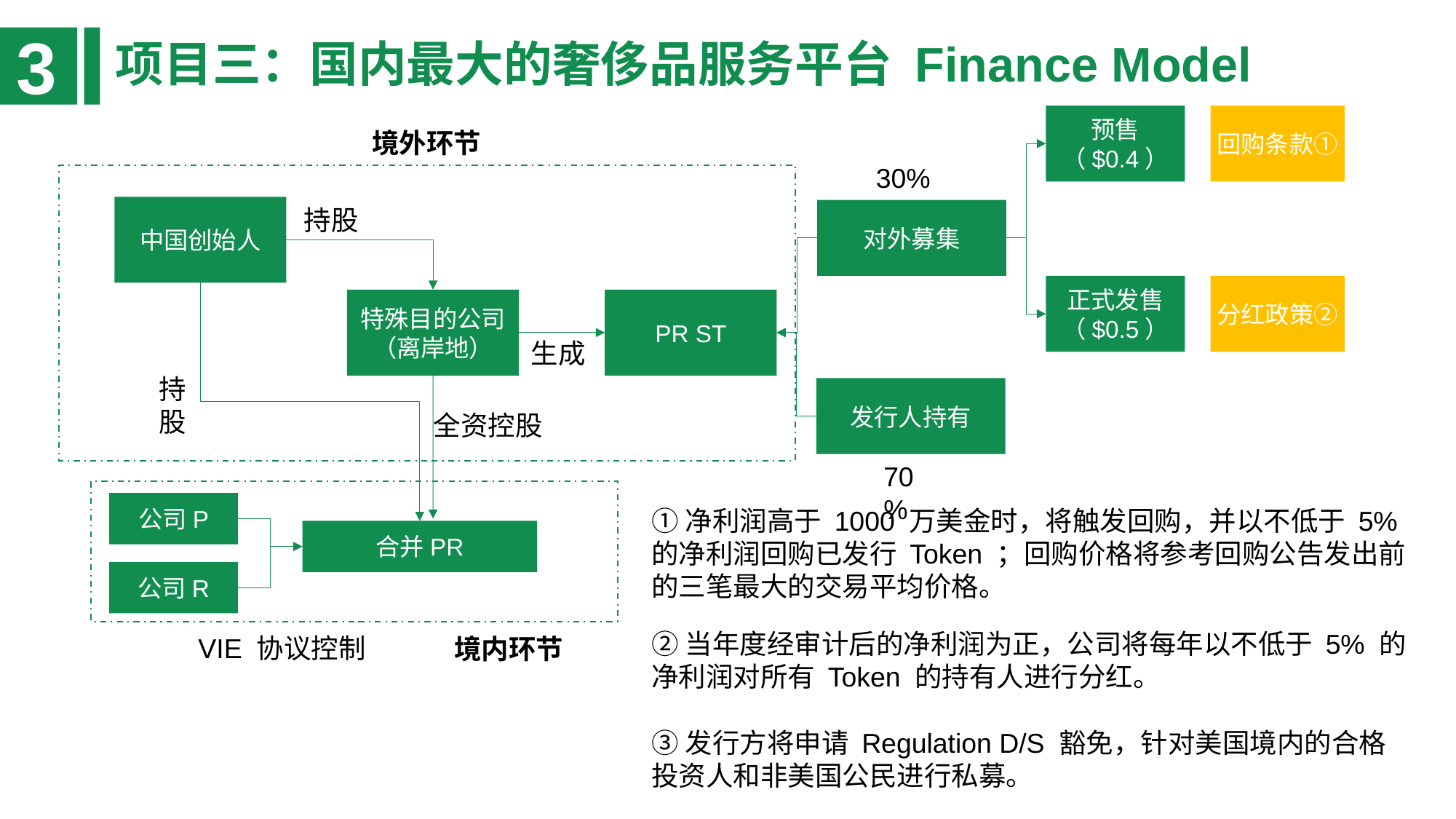

3

项目三：国内最大的奢侈品服务平台 Finance Model
预售
（$0.4）
回购条款①
境外环节
30%

中国创始人
持股
对外募集
正式发售（$0.5）
分红政策②
特殊目的公司（离岸地）
PR ST
生成
持股
发行人持有
全资控股
70%

公司P
①净利润高于 1000 万美金时，将触发回购，并以不低于 5% 的净利润回购已发行 Token ；回购价格将参考回购公告发出前的三笔最大的交易平均价格。
合并PR
公司R
②当年度经审计后的净利润为正，公司将每年以不低于 5% 的净利润对所有 Token 的持有人进行分红。
VIE 协议控制
境内环节
③发行方将申请 Regulation D/S 豁免，针对美国境内的合格投资人和非美国公民进行私募。